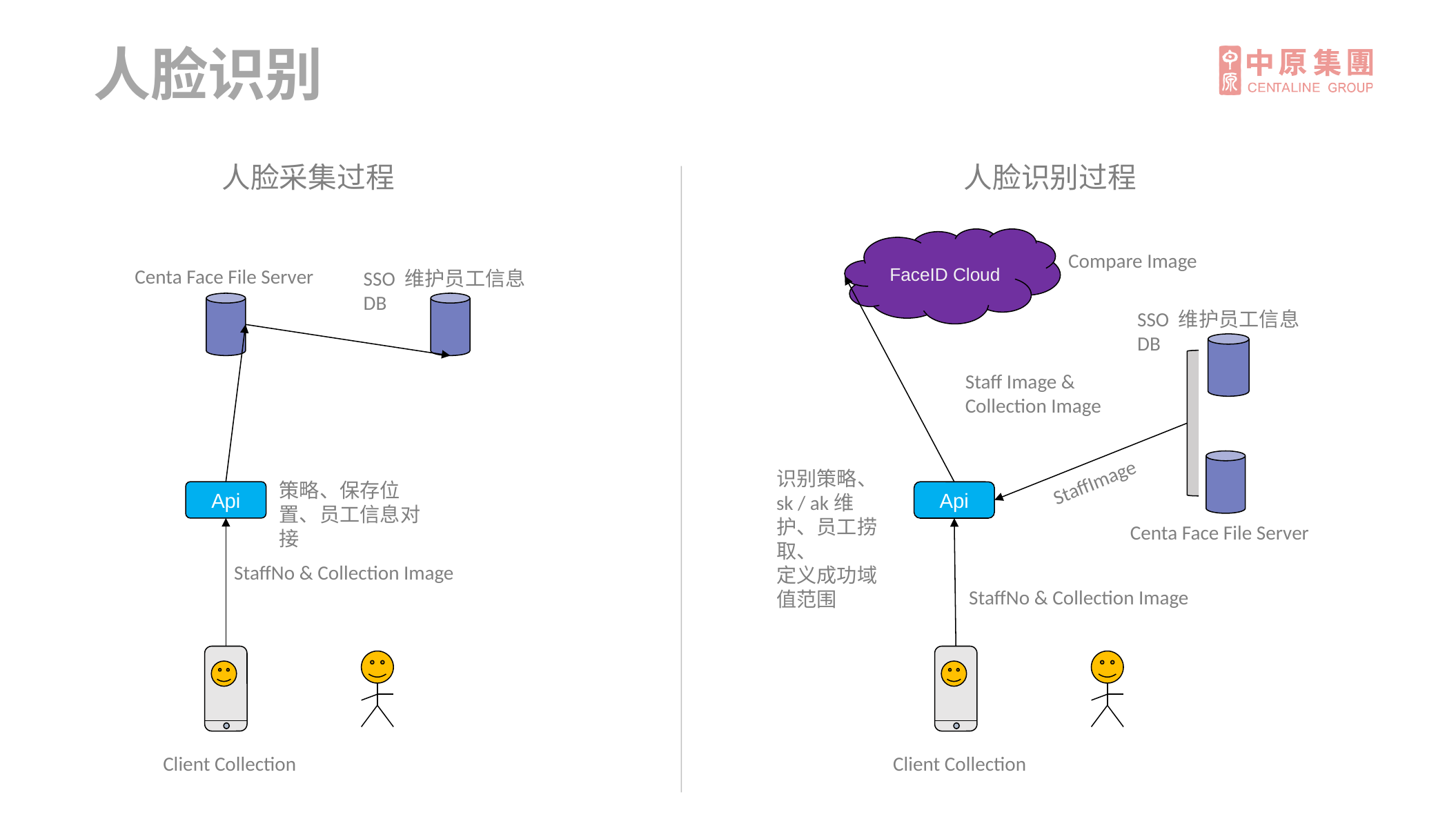

人脸识别

人脸采集过程
人脸识别过程
FaceID Cloud
Compare Image
Centa Face File Server

SSO 维护员工信息DB

SSO 维护员工信息DB

Staff Image & Collection Image

Centa Face File Server
识别策略、sk / ak维护、员工捞取、
定义成功域值范围
StaffImage
策略、保存位置、员工信息对接
Api
Api
StaffNo & Collection Image
StaffNo & Collection Image

Client Collection
Client Collection